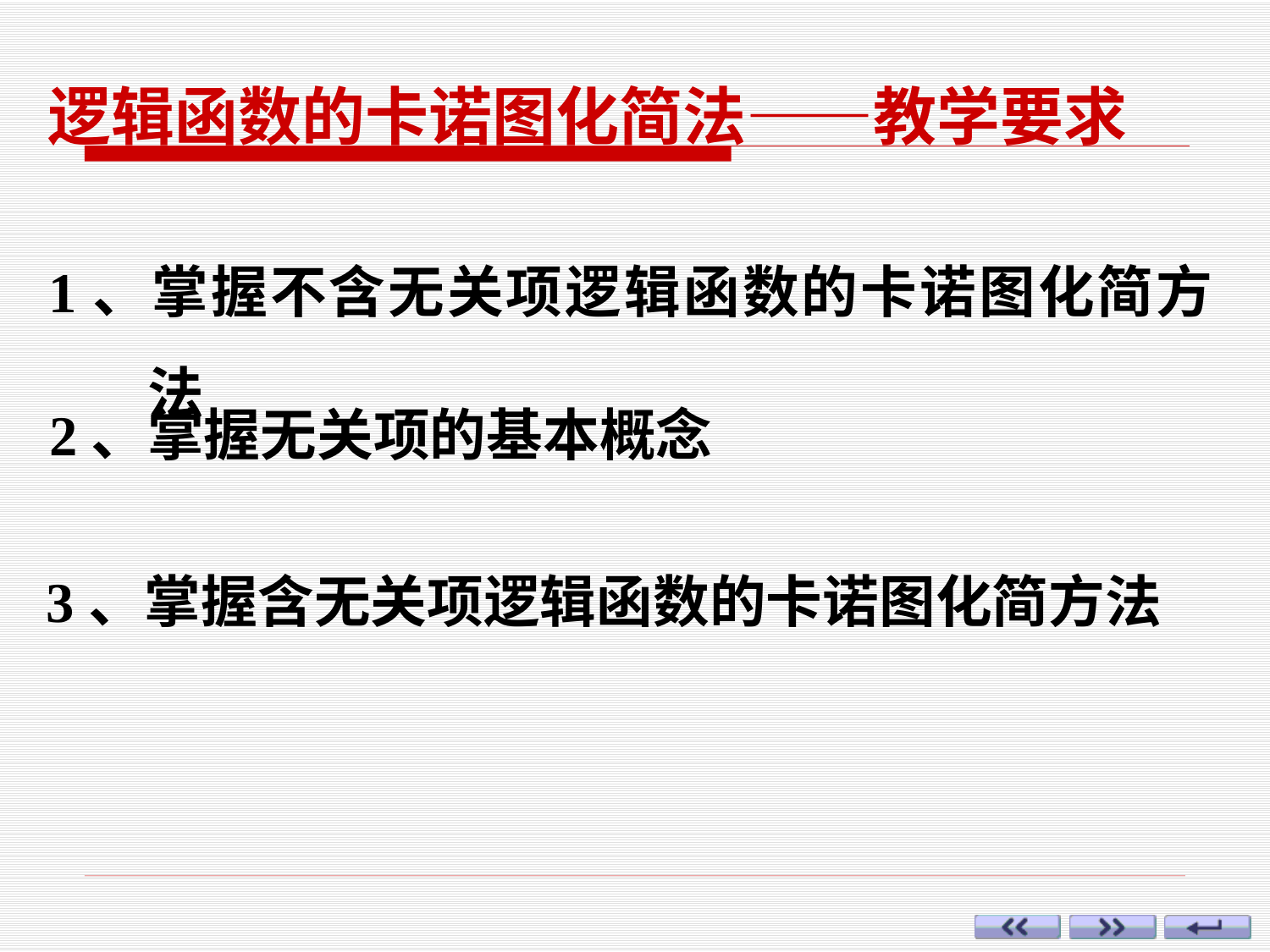

逻辑函数的卡诺图化简法——教学要求
1、掌握不含无关项逻辑函数的卡诺图化简方法
2、掌握无关项的基本概念
3、掌握含无关项逻辑函数的卡诺图化简方法